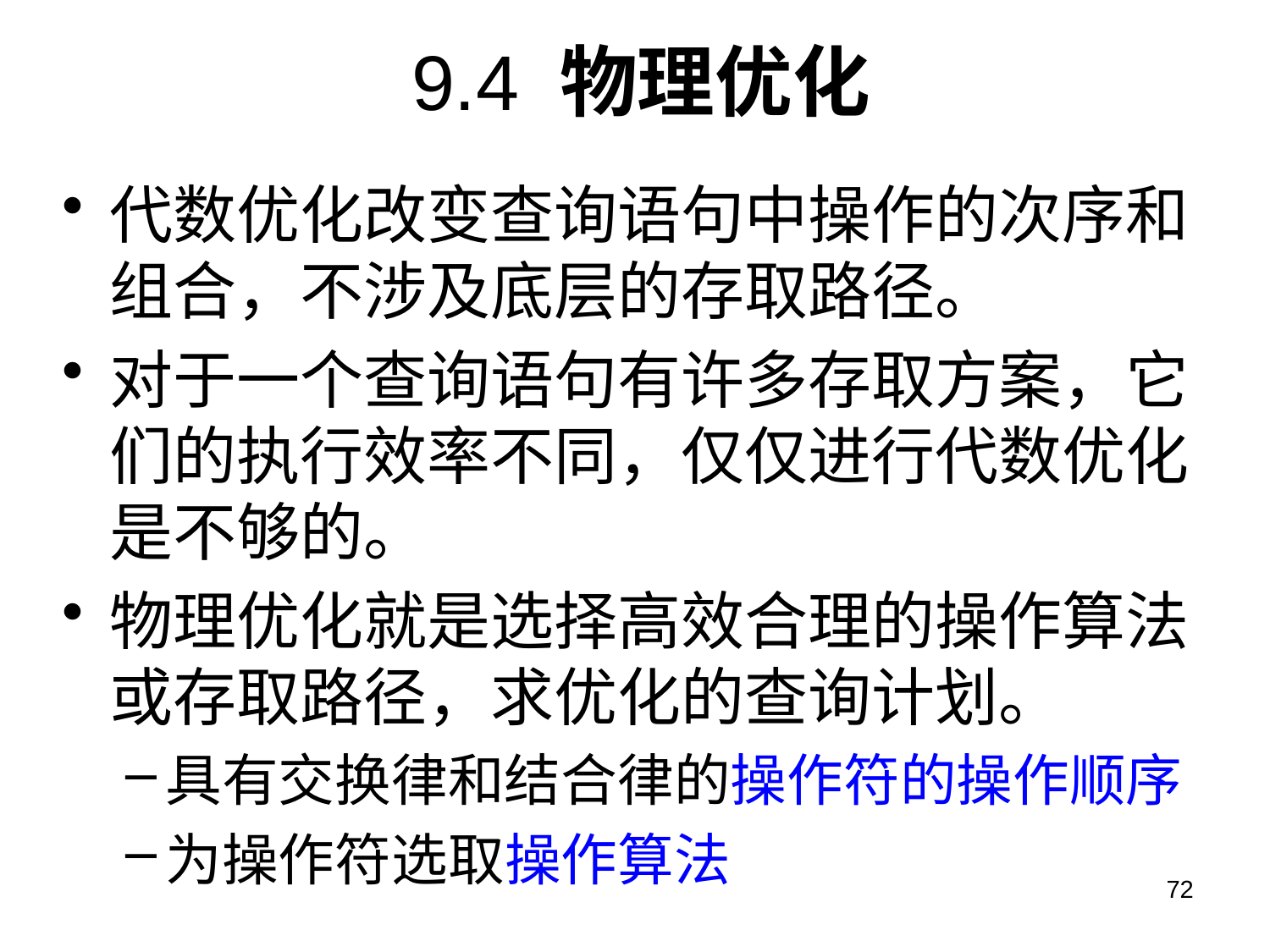

# 9.4 物理优化
代数优化改变查询语句中操作的次序和组合，不涉及底层的存取路径。
对于一个查询语句有许多存取方案，它们的执行效率不同，仅仅进行代数优化是不够的。
物理优化就是选择高效合理的操作算法或存取路径，求优化的查询计划。
具有交换律和结合律的操作符的操作顺序
为操作符选取操作算法

72